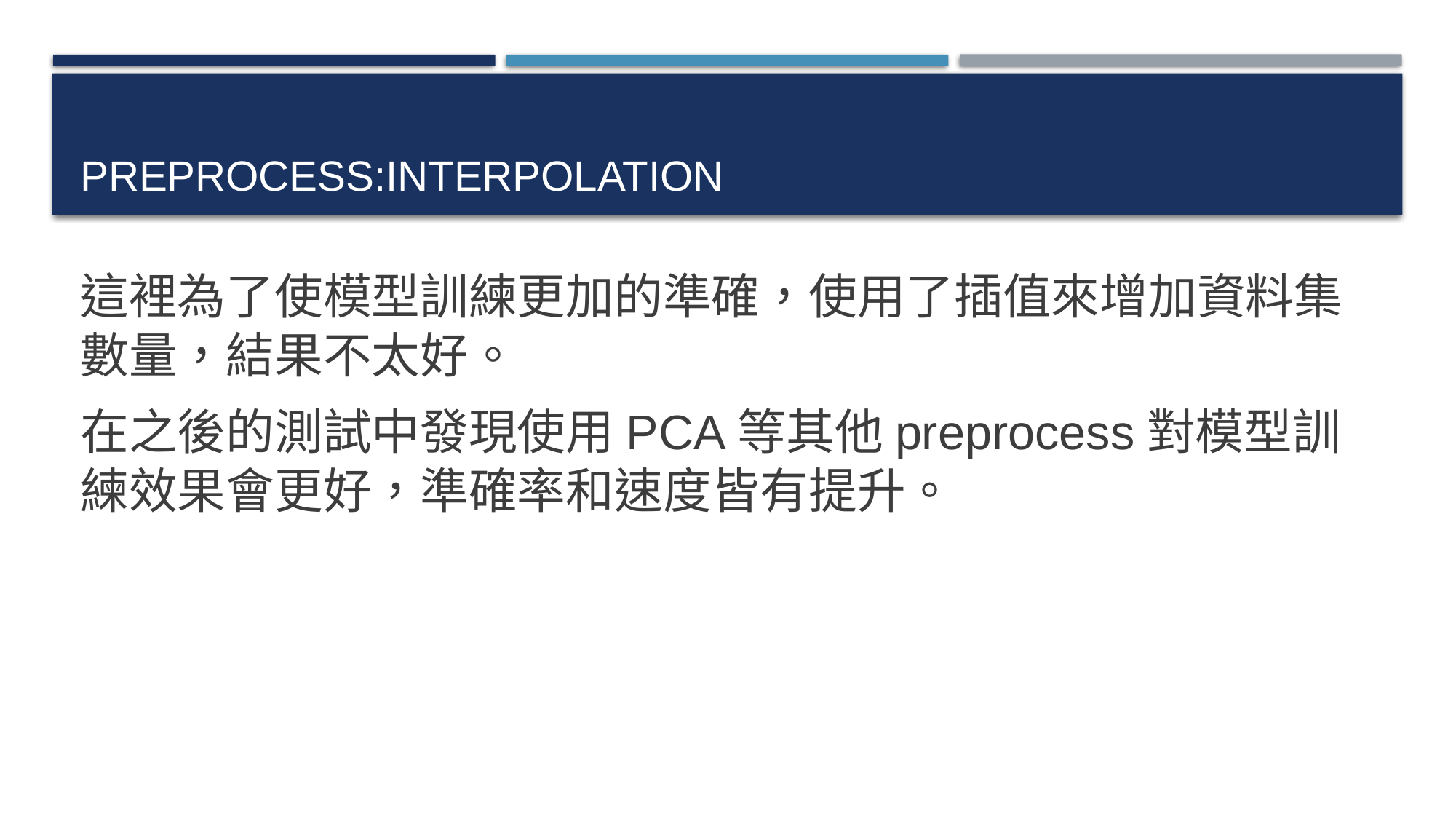

# Preprocess:Interpolation
這裡為了使模型訓練更加的準確，使用了插值來增加資料集數量，結果不太好。
在之後的測試中發現使用PCA等其他preprocess對模型訓練效果會更好，準確率和速度皆有提升。